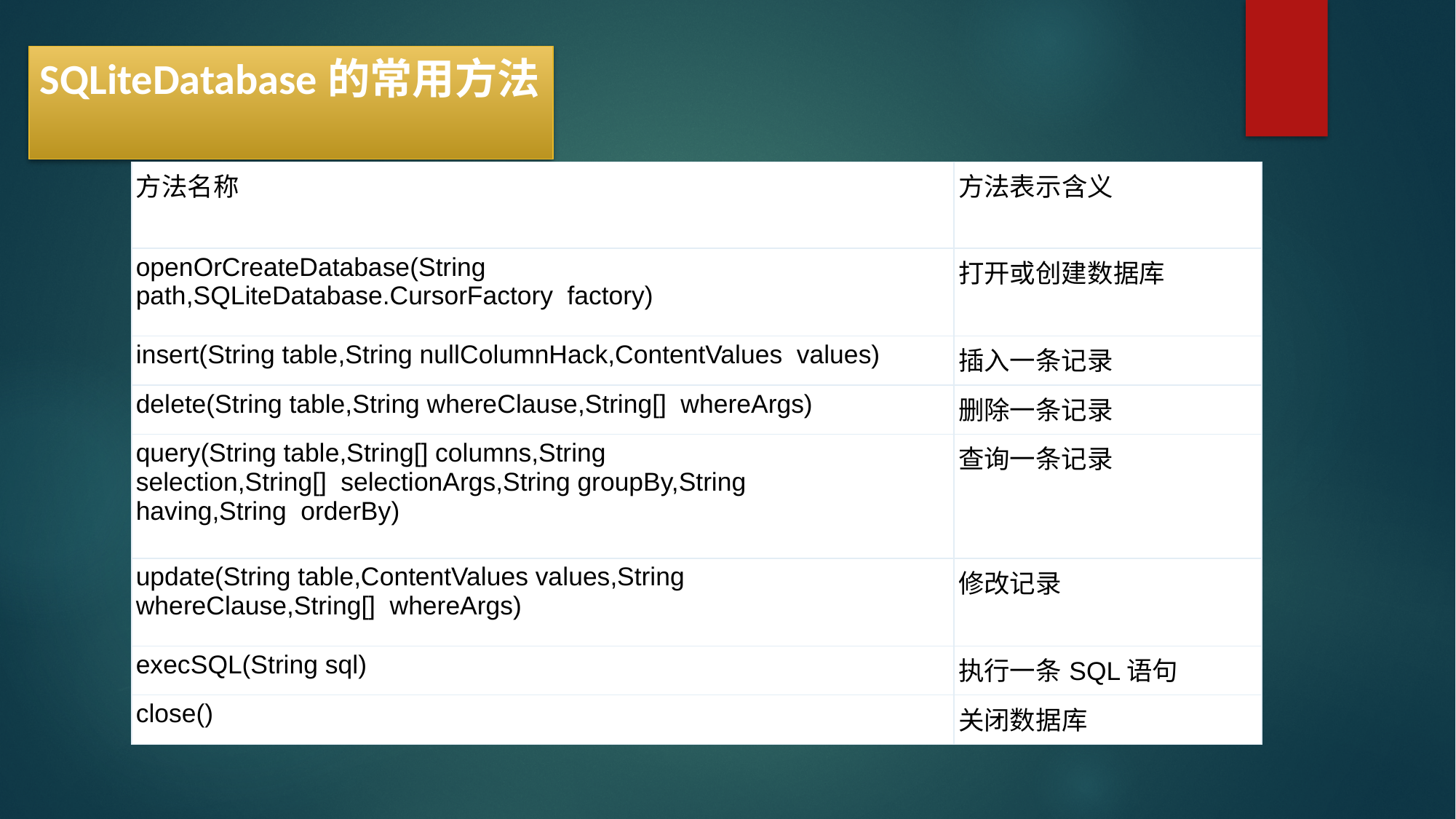

SQLiteDatabase的常用方法
| 方法名称 | 方法表示含义 |
| --- | --- |
| openOrCreateDatabase(String path,SQLiteDatabase.CursorFactory  factory) | 打开或创建数据库 |
| insert(String table,String nullColumnHack,ContentValues  values) | 插入一条记录 |
| delete(String table,String whereClause,String[]  whereArgs) | 删除一条记录 |
| query(String table,String[] columns,String selection,String[]  selectionArgs,String groupBy,String having,String  orderBy) | 查询一条记录 |
| update(String table,ContentValues values,String whereClause,String[]  whereArgs) | 修改记录 |
| execSQL(String sql) | 执行一条SQL语句 |
| close() | 关闭数据库 |